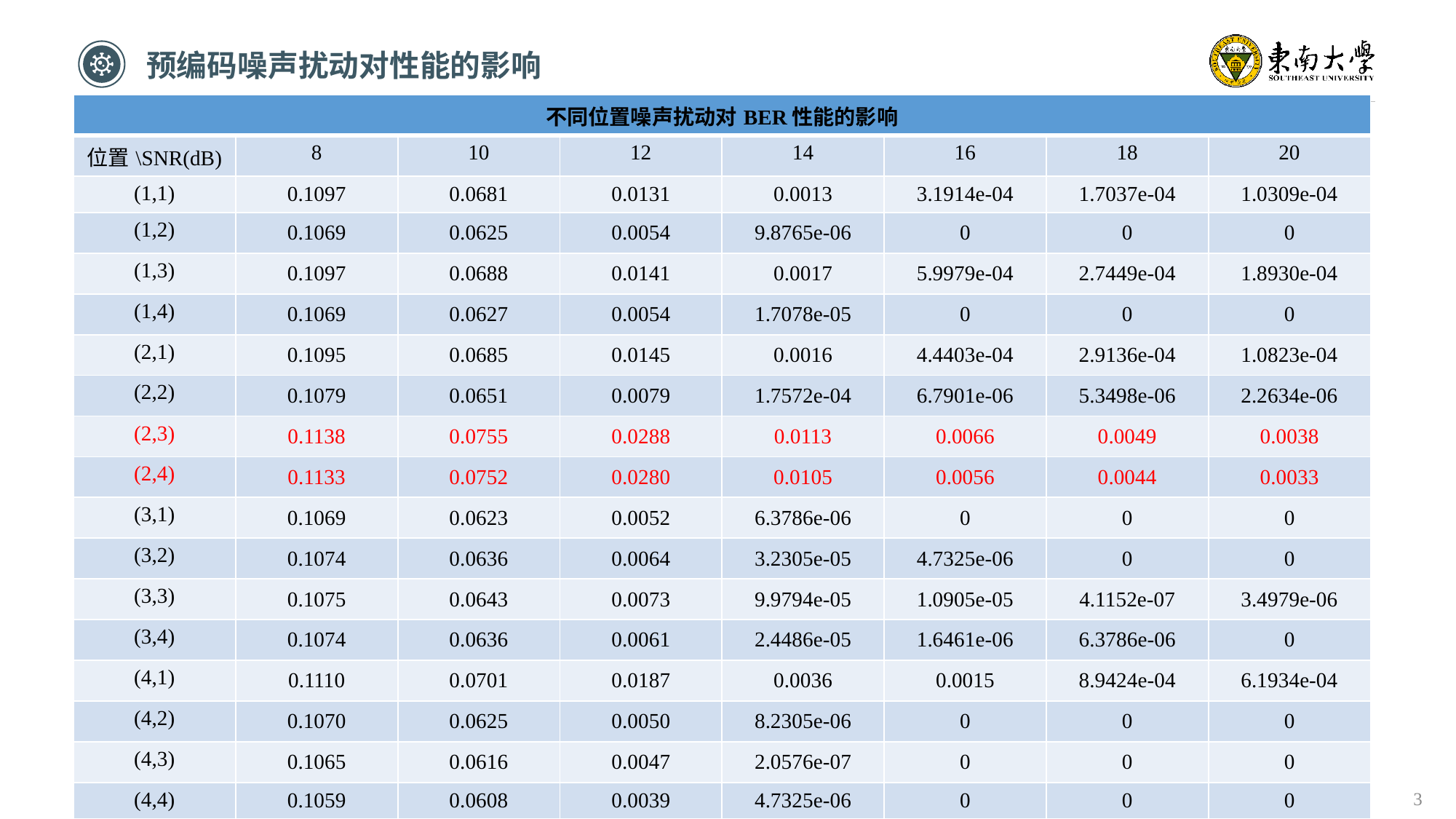

预编码噪声扰动对性能的影响
| 不同位置噪声扰动对BER性能的影响 |  |  |  |  |  |  |  |
| --- | --- | --- | --- | --- | --- | --- | --- |
| 位置\SNR(dB) | 8 | 10 | 12 | 14 | 16 | 18 | 20 |
| (1,1) | 0.1097 | 0.0681 | 0.0131 | 0.0013 | 3.1914e-04 | 1.7037e-04 | 1.0309e-04 |
| (1,2) | 0.1069 | 0.0625 | 0.0054 | 9.8765e-06 | 0 | 0 | 0 |
| (1,3) | 0.1097 | 0.0688 | 0.0141 | 0.0017 | 5.9979e-04 | 2.7449e-04 | 1.8930e-04 |
| (1,4) | 0.1069 | 0.0627 | 0.0054 | 1.7078e-05 | 0 | 0 | 0 |
| (2,1) | 0.1095 | 0.0685 | 0.0145 | 0.0016 | 4.4403e-04 | 2.9136e-04 | 1.0823e-04 |
| (2,2) | 0.1079 | 0.0651 | 0.0079 | 1.7572e-04 | 6.7901e-06 | 5.3498e-06 | 2.2634e-06 |
| (2,3) | 0.1138 | 0.0755 | 0.0288 | 0.0113 | 0.0066 | 0.0049 | 0.0038 |
| (2,4) | 0.1133 | 0.0752 | 0.0280 | 0.0105 | 0.0056 | 0.0044 | 0.0033 |
| (3,1) | 0.1069 | 0.0623 | 0.0052 | 6.3786e-06 | 0 | 0 | 0 |
| (3,2) | 0.1074 | 0.0636 | 0.0064 | 3.2305e-05 | 4.7325e-06 | 0 | 0 |
| (3,3) | 0.1075 | 0.0643 | 0.0073 | 9.9794e-05 | 1.0905e-05 | 4.1152e-07 | 3.4979e-06 |
| (3,4) | 0.1074 | 0.0636 | 0.0061 | 2.4486e-05 | 1.6461e-06 | 6.3786e-06 | 0 |
| (4,1) | 0.1110 | 0.0701 | 0.0187 | 0.0036 | 0.0015 | 8.9424e-04 | 6.1934e-04 |
| (4,2) | 0.1070 | 0.0625 | 0.0050 | 8.2305e-06 | 0 | 0 | 0 |
| (4,3) | 0.1065 | 0.0616 | 0.0047 | 2.0576e-07 | 0 | 0 | 0 |
| (4,4) | 0.1059 | 0.0608 | 0.0039 | 4.7325e-06 | 0 | 0 | 0 |